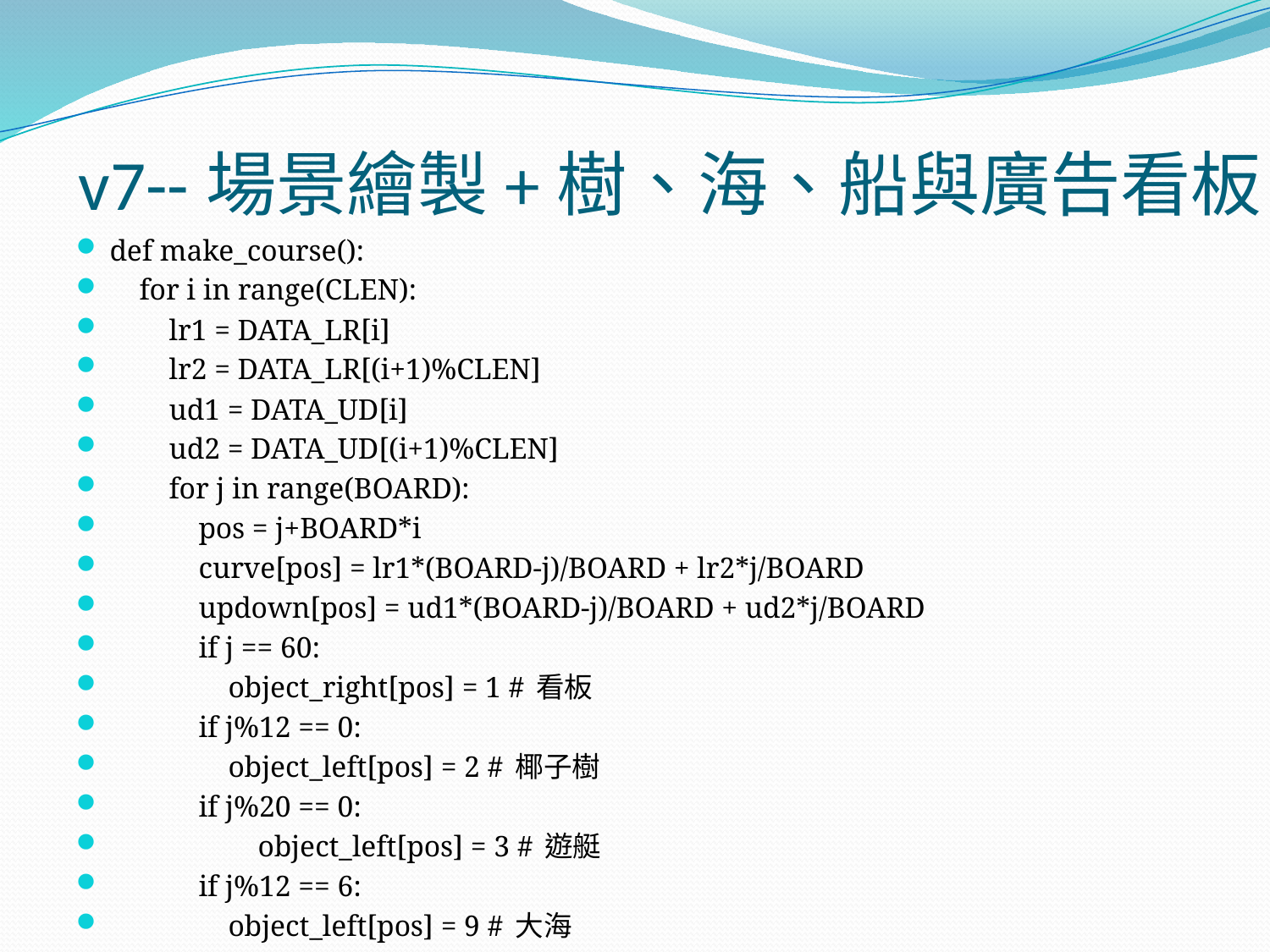

# v7--場景繪製+樹、海、船與廣告看板
def make_course():
    for i in range(CLEN):
        lr1 = DATA_LR[i]
        lr2 = DATA_LR[(i+1)%CLEN]
        ud1 = DATA_UD[i]
        ud2 = DATA_UD[(i+1)%CLEN]
        for j in range(BOARD):
            pos = j+BOARD*i
            curve[pos] = lr1*(BOARD-j)/BOARD + lr2*j/BOARD
            updown[pos] = ud1*(BOARD-j)/BOARD + ud2*j/BOARD
            if j == 60:
                object_right[pos] = 1 # 看板
            if j%12 == 0:
                object_left[pos] = 2 # 椰子樹
            if j%20 == 0:
                    object_left[pos] = 3 # 遊艇
            if j%12 == 6:
                object_left[pos] = 9 # 大海